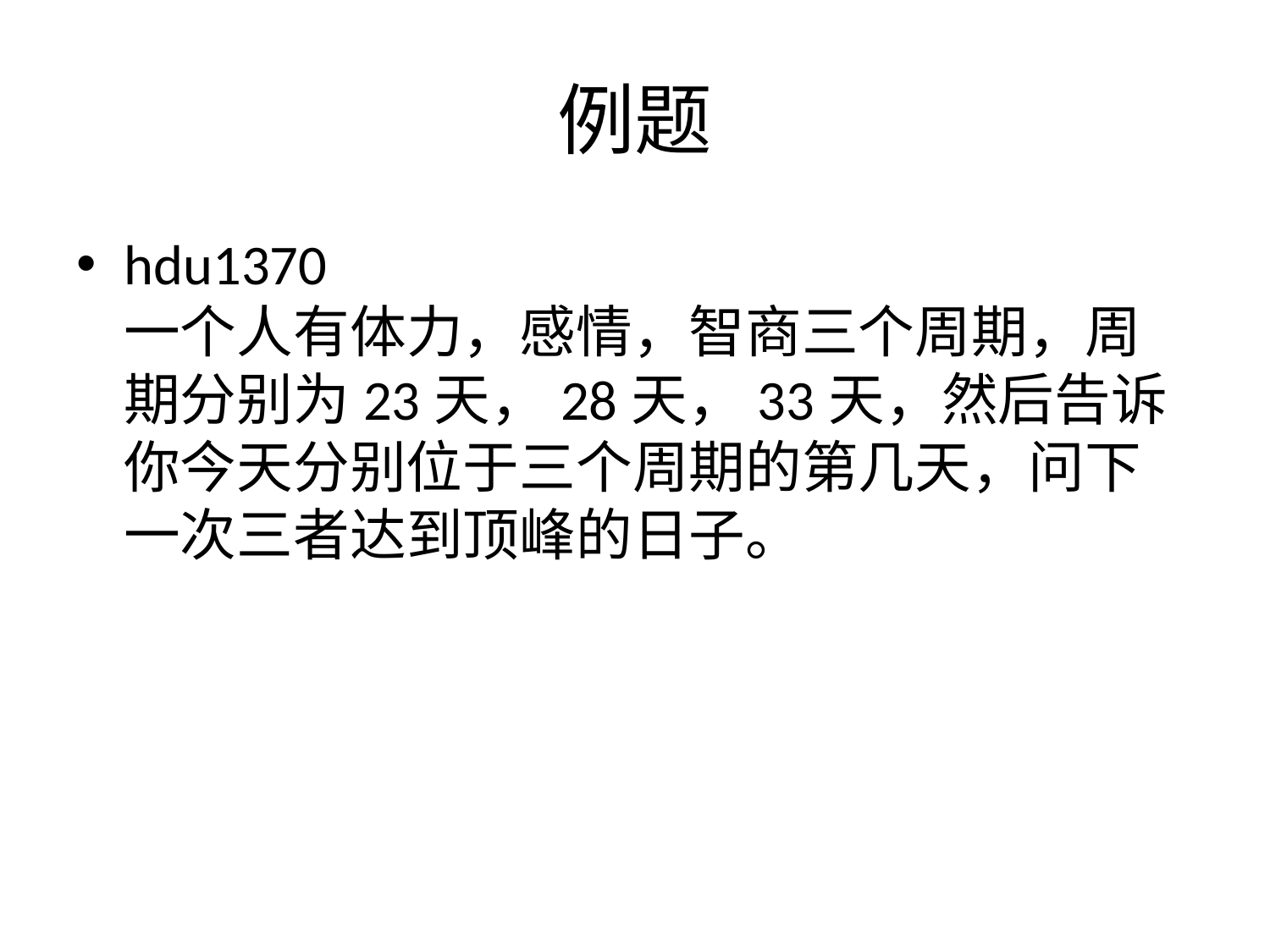

# 例题
hdu1370
一个人有体力，感情，智商三个周期，周期分别为23天，28天，33天，然后告诉你今天分别位于三个周期的第几天，问下一次三者达到顶峰的日子。